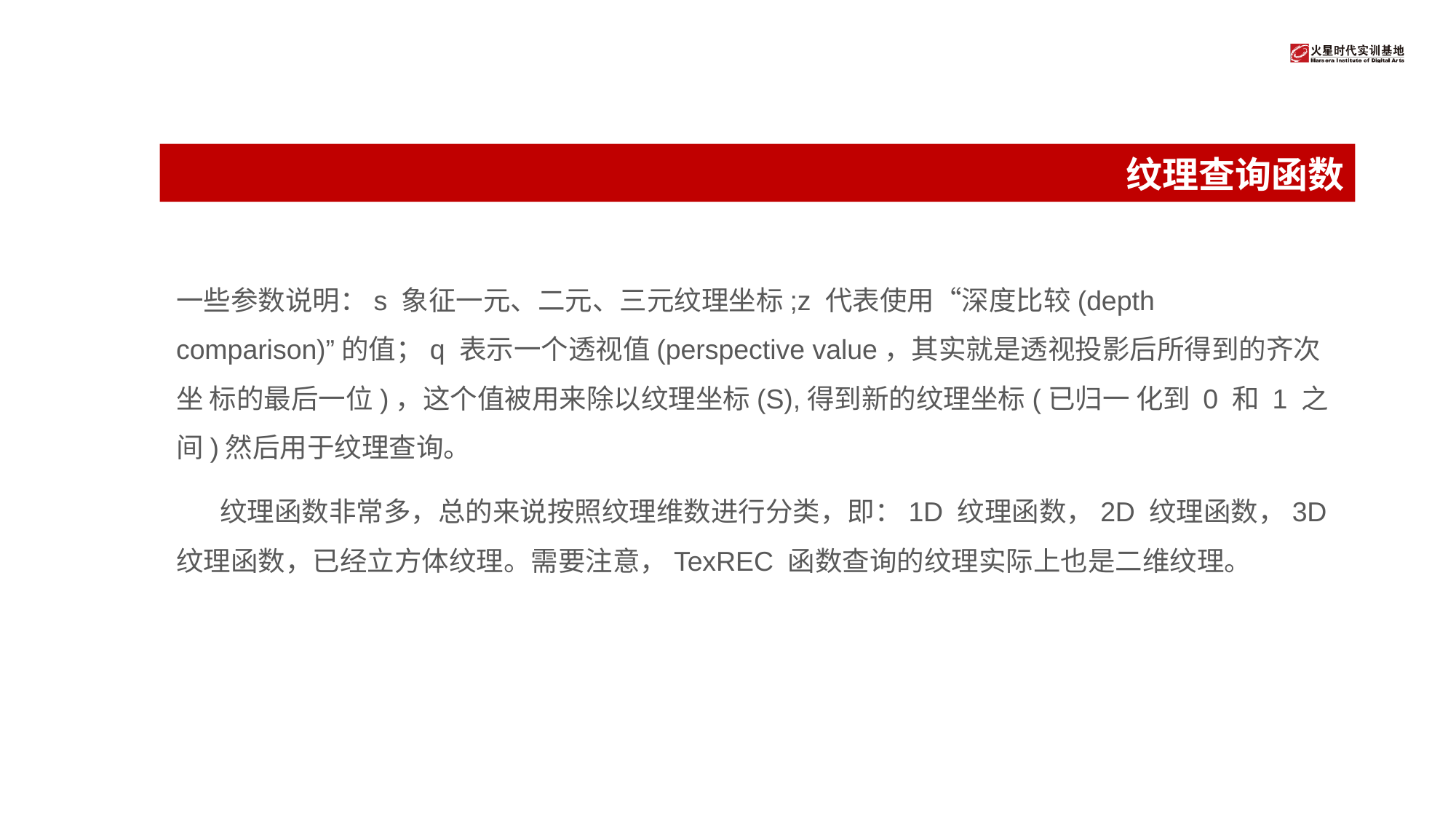

# 纹理查询函数
一些参数说明：s 象征一元、二元、三元纹理坐标;z 代表使用“深度比较(depth comparison)”的值；q 表示一个透视值(perspective value，其实就是透视投影后所得到的齐次坐 标的最后一位)，这个值被用来除以纹理坐标(S),得到新的纹理坐标(已归一 化到 0 和 1 之间)然后用于纹理查询。
      纹理函数非常多，总的来说按照纹理维数进行分类，即：1D 纹理函数，2D 纹理函数，3D 纹理函数，已经立方体纹理。需要注意，TexREC 函数查询的纹理实际上也是二维纹理。